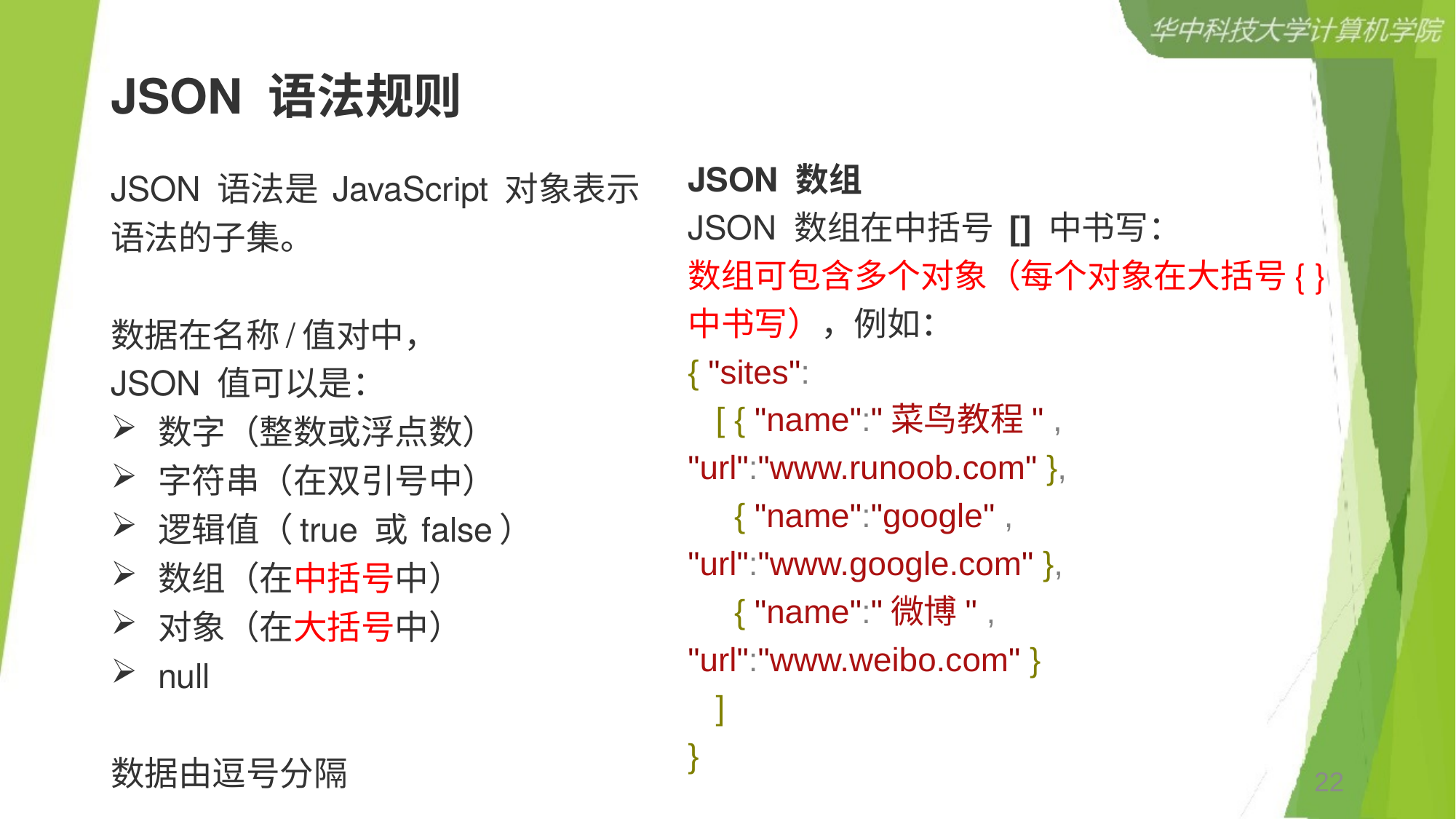

# JSON 语法规则
JSON 数组
JSON 数组在中括号 [] 中书写：
数组可包含多个对象（每个对象在大括号{ }中书写），例如：
{ "sites":
   [ { "name":"菜鸟教程" , "url":"www.runoob.com" },
     { "name":"google" , "url":"www.google.com" },
     { "name":"微博" , "url":"www.weibo.com" }
   ]
}
JSON 语法是 JavaScript 对象表示语法的子集。

数据在名称/值对中，
JSON 值可以是：
数字（整数或浮点数）
字符串（在双引号中）
逻辑值（true 或 false）
数组（在中括号中）
对象（在大括号中）
null

数据由逗号分隔
22